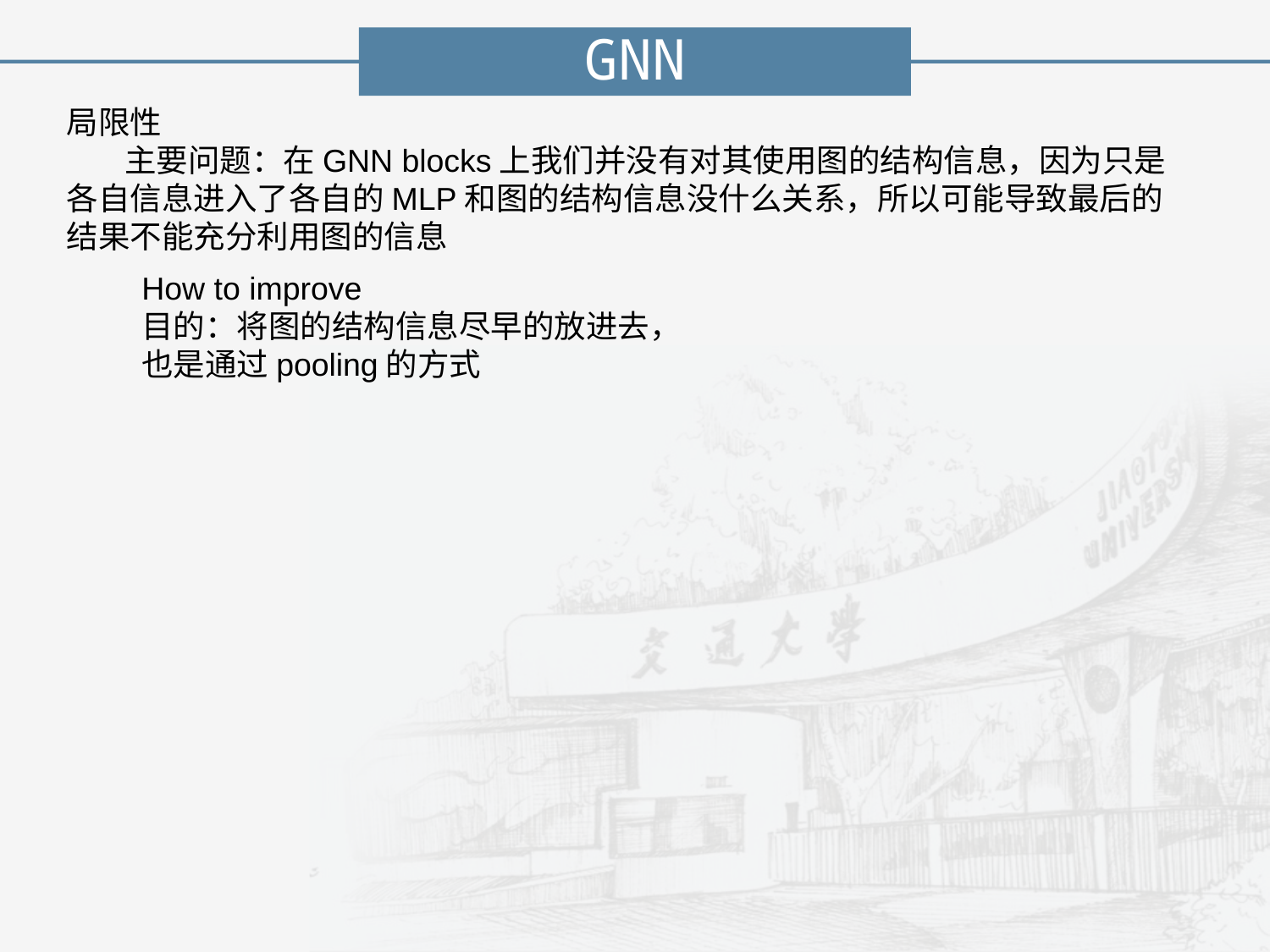

GNN
局限性
       主要问题：在GNN blocks上我们并没有对其使用图的结构信息，因为只是各自信息进入了各自的MLP和图的结构信息没什么关系，所以可能导致最后的结果不能充分利用图的信息
How to improve
目的：将图的结构信息尽早的放进去，也是通过pooling的方式